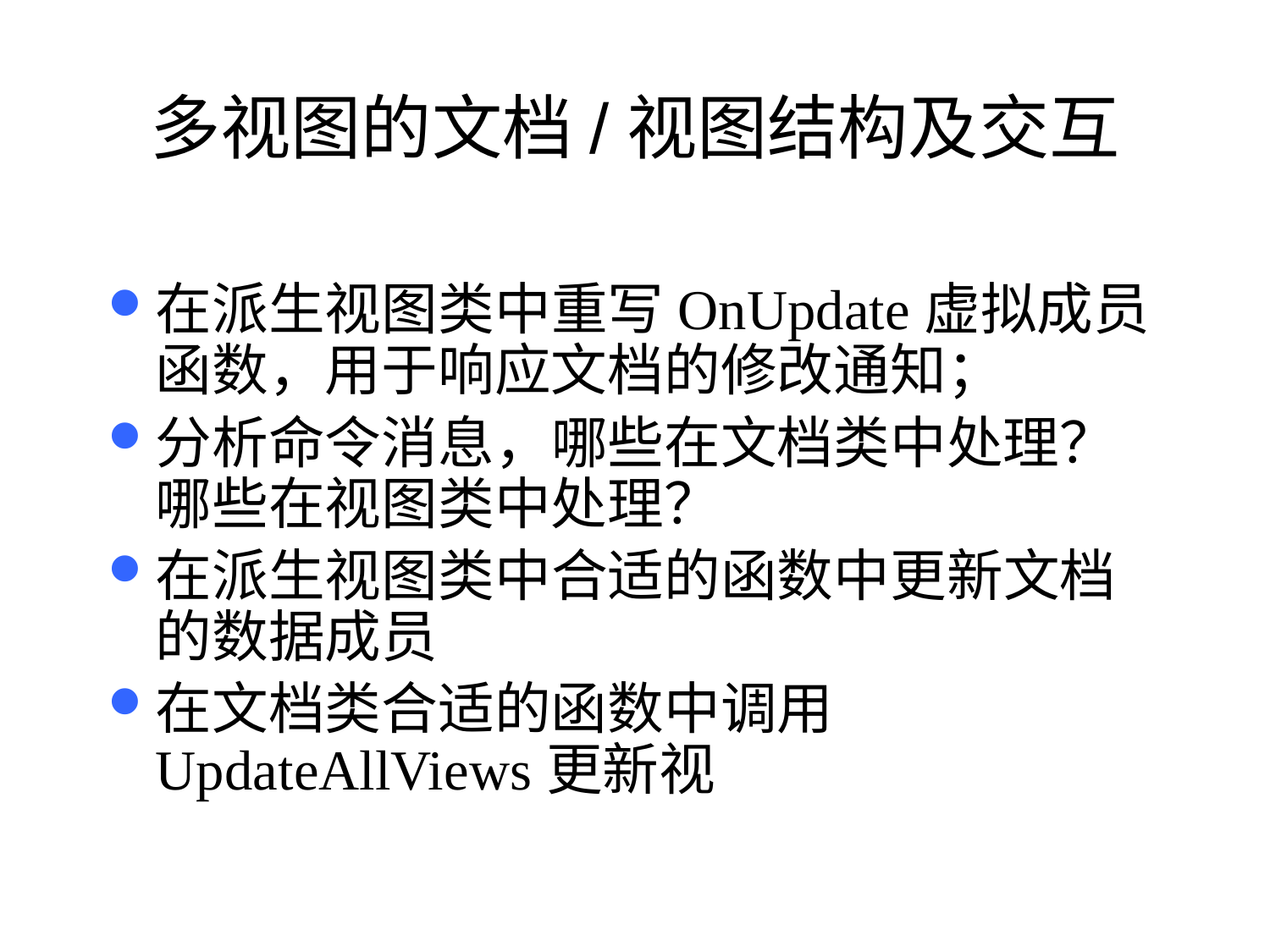

# 多视图的文档/视图结构及交互
在派生视图类中重写OnUpdate虚拟成员函数，用于响应文档的修改通知；
分析命令消息，哪些在文档类中处理？哪些在视图类中处理？
在派生视图类中合适的函数中更新文档的数据成员
在文档类合适的函数中调用UpdateAllViews更新视
115